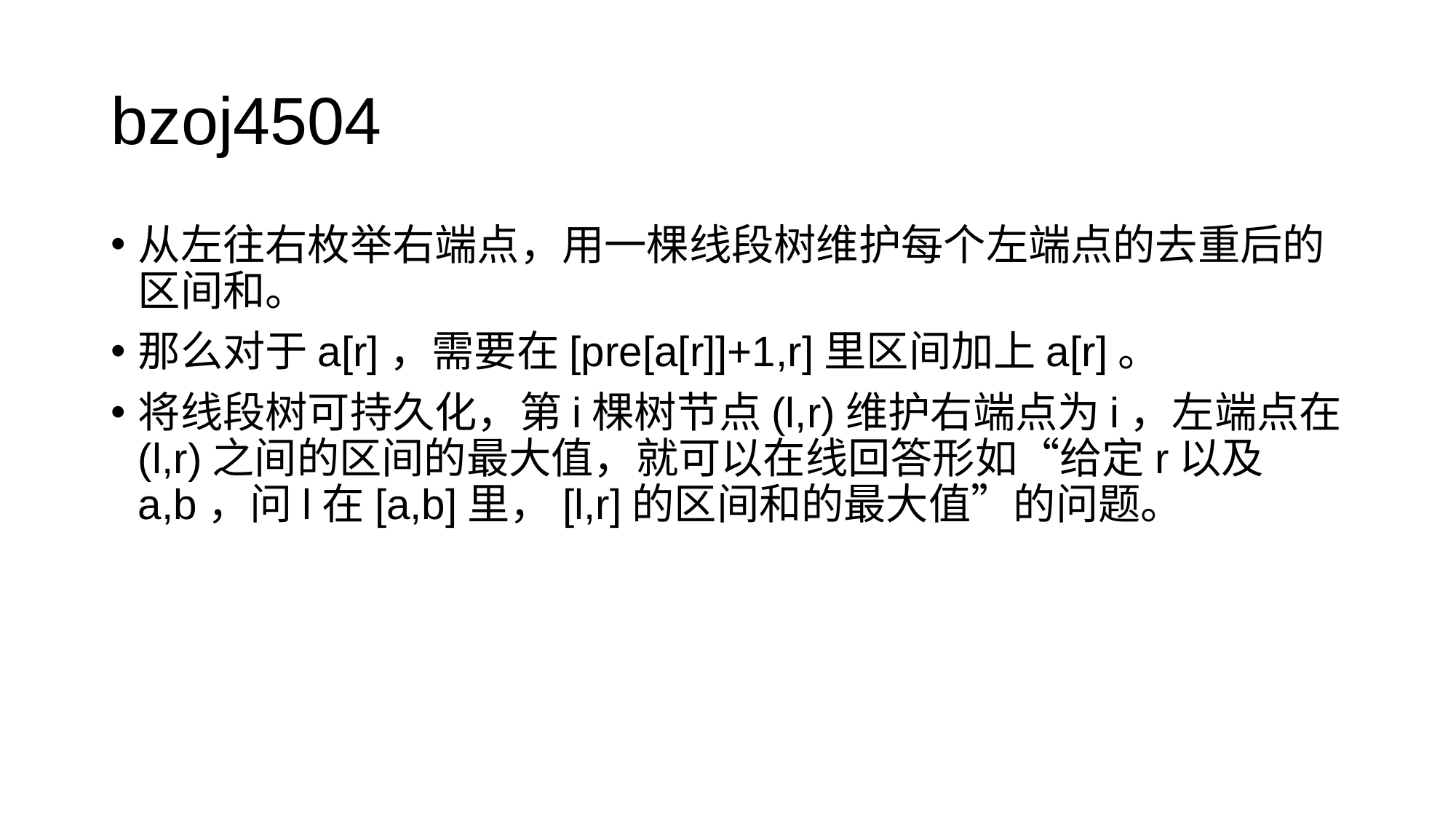

# bzoj4504
从左往右枚举右端点，用一棵线段树维护每个左端点的去重后的区间和。
那么对于a[r]，需要在[pre[a[r]]+1,r]里区间加上a[r]。
将线段树可持久化，第i棵树节点(l,r)维护右端点为i，左端点在(l,r)之间的区间的最大值，就可以在线回答形如“给定r以及a,b，问l在[a,b]里，[l,r]的区间和的最大值”的问题。